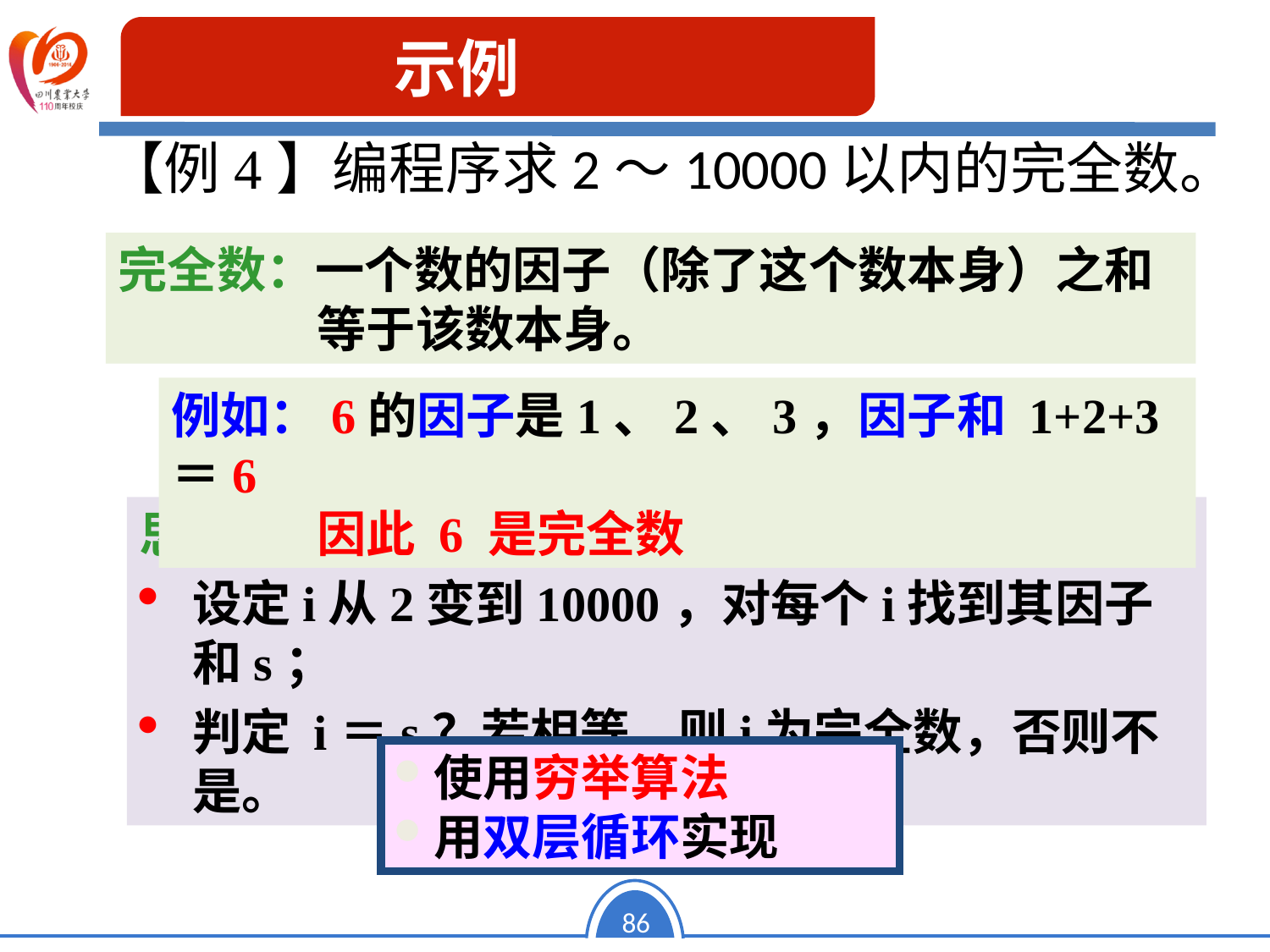

示例
【例4】编程序求2～10000以内的完全数。
完全数：一个数的因子（除了这个数本身）之和等于该数本身。
例如：6的因子是1、2、3，因子和 1+2+3＝6
因此 6 是完全数
思路：
设定i从2变到10000，对每个i找到其因子和s；
判定 i＝s？若相等，则i为完全数，否则不是。
使用穷举算法
用双层循环实现